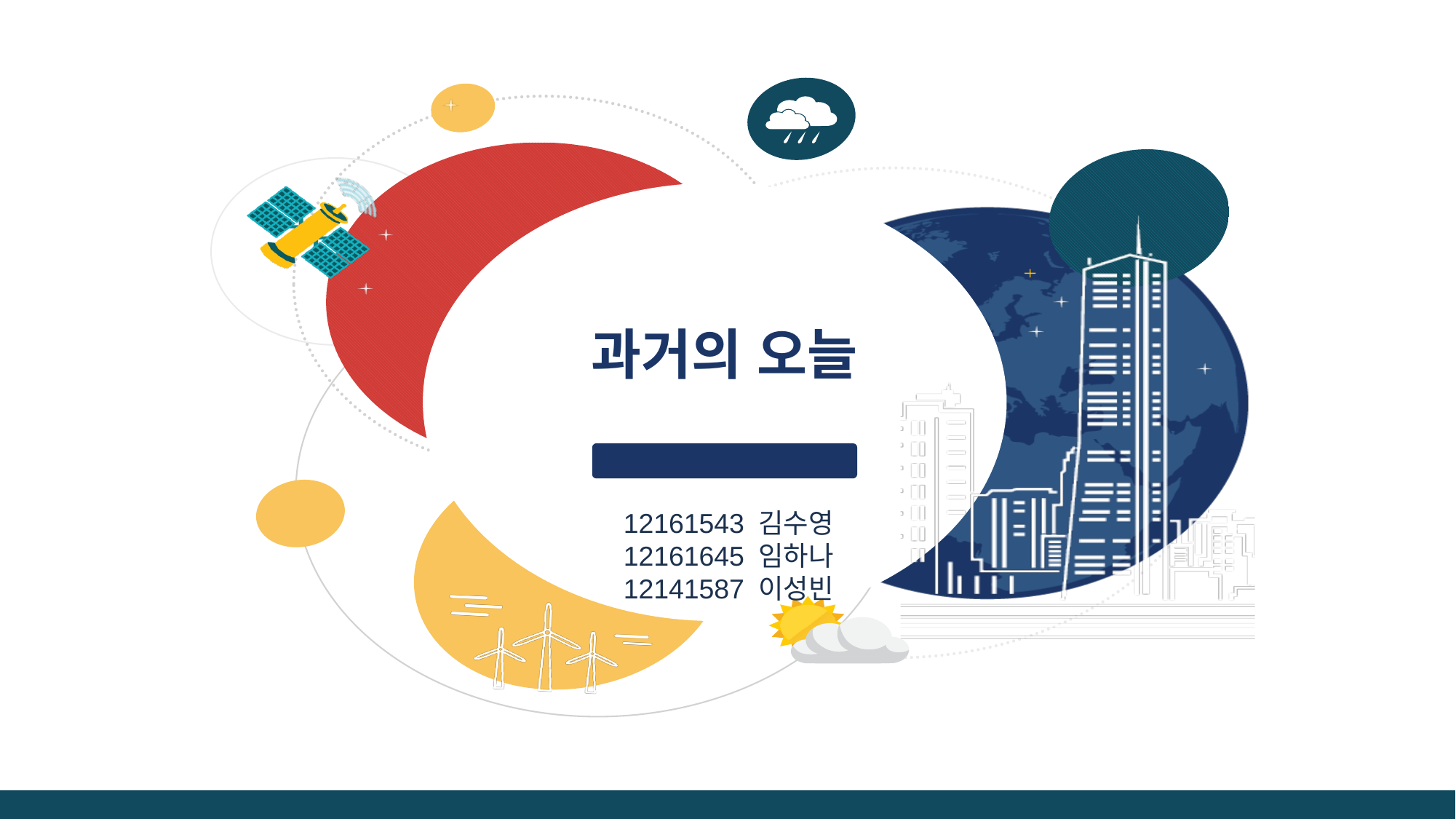

과거의 오늘

MJ
12161543 김수영
12161645 임하나 12141587 이성빈